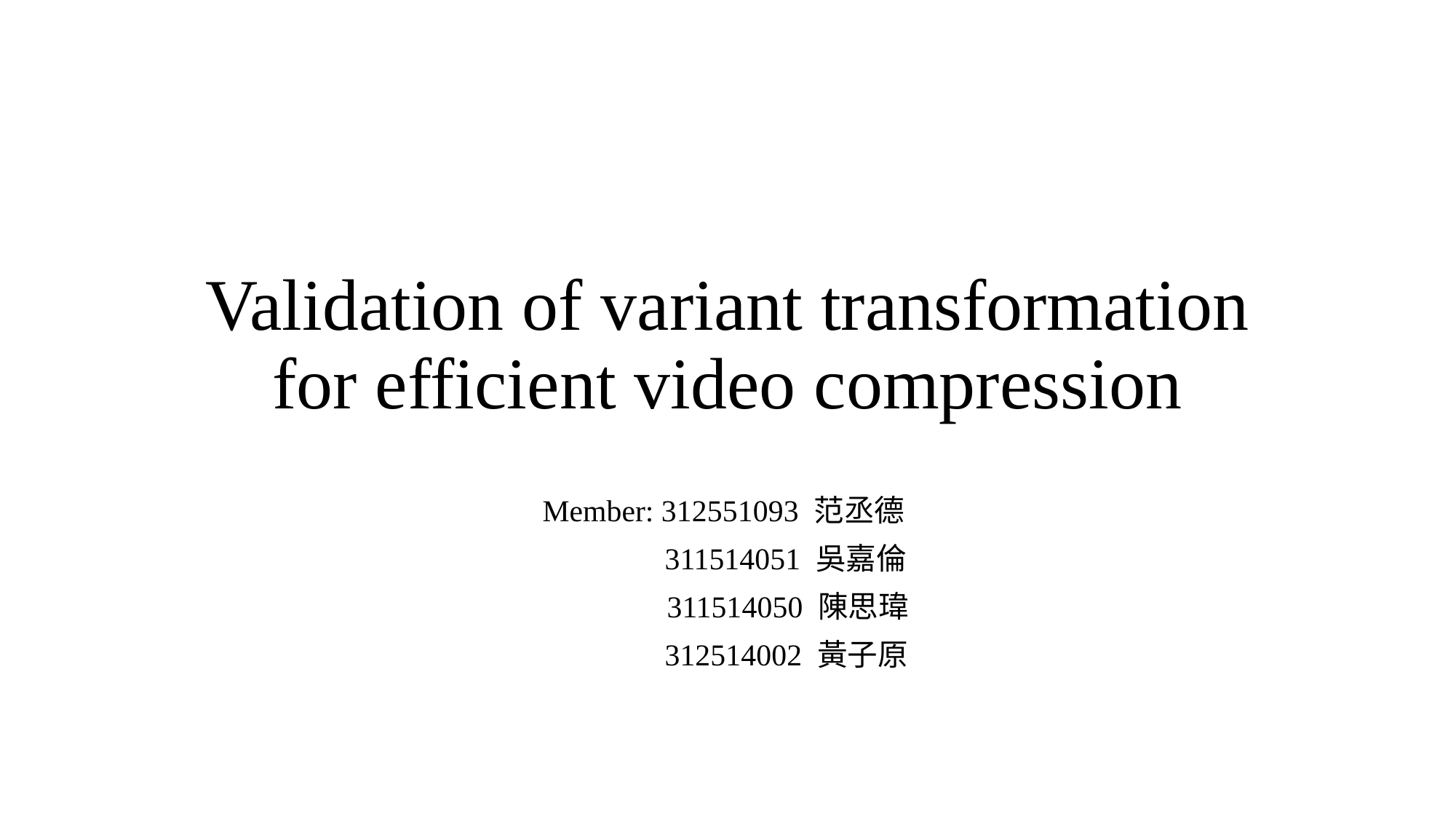

# Validation of variant transformation for efficient video compression
Member: 312551093 范丞德
                311514051 吳嘉倫
	  311514050 陳思瑋
                312514002 黃子原